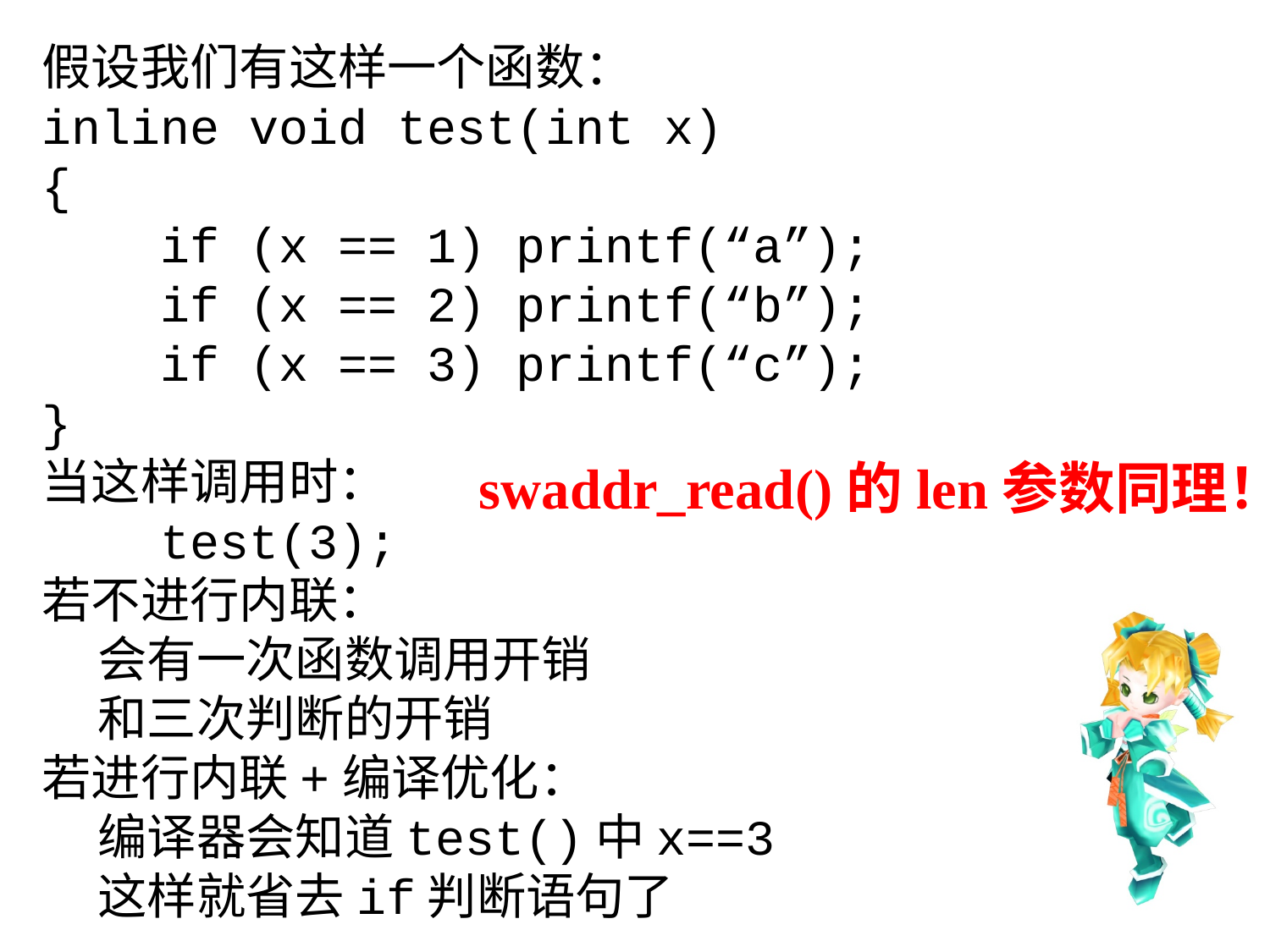

假设我们有这样一个函数：
inline void test(int x)
{
    if (x == 1) printf(“a”);
    if (x == 2) printf(“b”);
    if (x == 3) printf(“c”);
}
当这样调用时：
    test(3);
若不进行内联：
    会有一次函数调用开销
    和三次判断的开销
若进行内联+编译优化：
    编译器会知道test()中x==3
    这样就省去if判断语句了

swaddr_read()的len参数同理！